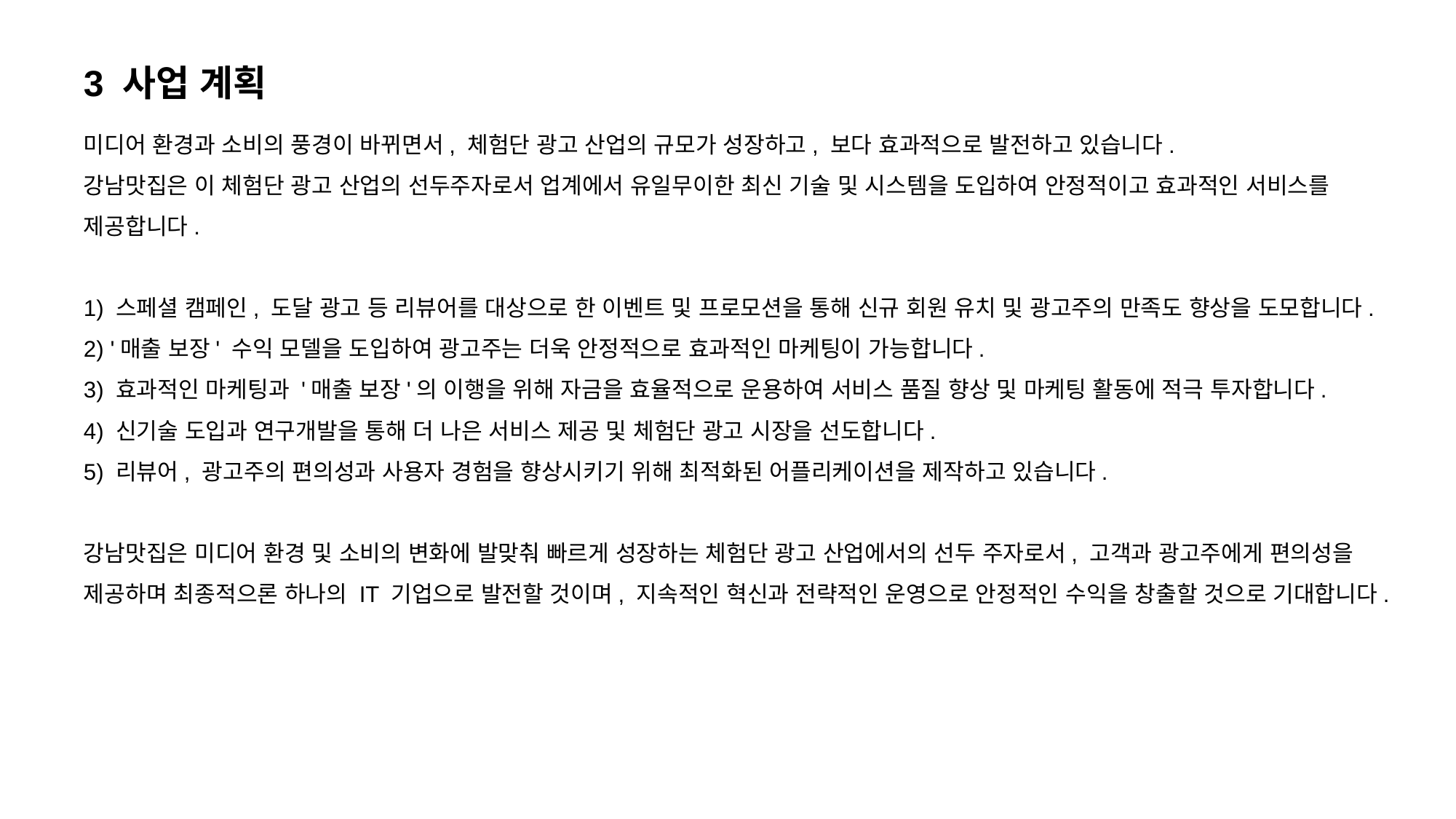

3 사업 계획
미디어 환경과 소비의 풍경이 바뀌면서, 체험단 광고 산업의 규모가 성장하고, 보다 효과적으로 발전하고 있습니다.
강남맛집은 이 체험단 광고 산업의 선두주자로서 업계에서 유일무이한 최신 기술 및 시스템을 도입하여 안정적이고 효과적인 서비스를 제공합니다.

1) 스페셜 캠페인, 도달 광고 등 리뷰어를 대상으로 한 이벤트 및 프로모션을 통해 신규 회원 유치 및 광고주의 만족도 향상을 도모합니다.
2) '매출 보장' 수익 모델을 도입하여 광고주는 더욱 안정적으로 효과적인 마케팅이 가능합니다.
3) 효과적인 마케팅과 '매출 보장'의 이행을 위해 자금을 효율적으로 운용하여 서비스 품질 향상 및 마케팅 활동에 적극 투자합니다.
4) 신기술 도입과 연구개발을 통해 더 나은 서비스 제공 및 체험단 광고 시장을 선도합니다.
5) 리뷰어, 광고주의 편의성과 사용자 경험을 향상시키기 위해 최적화된 어플리케이션을 제작하고 있습니다.

강남맛집은 미디어 환경 및 소비의 변화에 발맞춰 빠르게 성장하는 체험단 광고 산업에서의 선두 주자로서, 고객과 광고주에게 편의성을 제공하며 최종적으론 하나의 IT 기업으로 발전할 것이며, 지속적인 혁신과 전략적인 운영으로 안정적인 수익을 창출할 것으로 기대합니다.